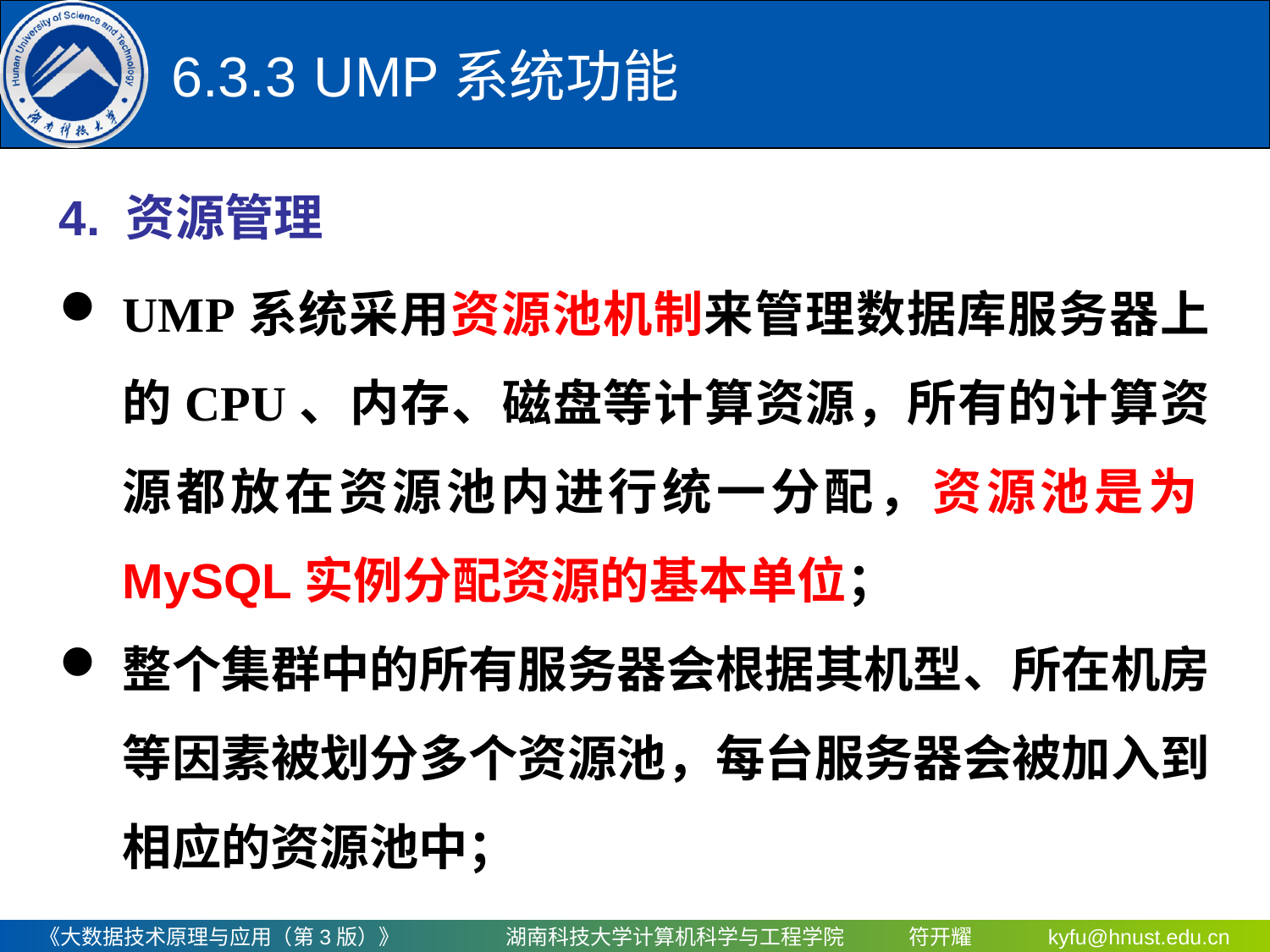

# 6.3.3	 UMP系统功能
4. 资源管理
UMP系统采用资源池机制来管理数据库服务器上的CPU、内存、磁盘等计算资源，所有的计算资源都放在资源池内进行统一分配，资源池是为MySQL实例分配资源的基本单位；
整个集群中的所有服务器会根据其机型、所在机房等因素被划分多个资源池，每台服务器会被加入到相应的资源池中；